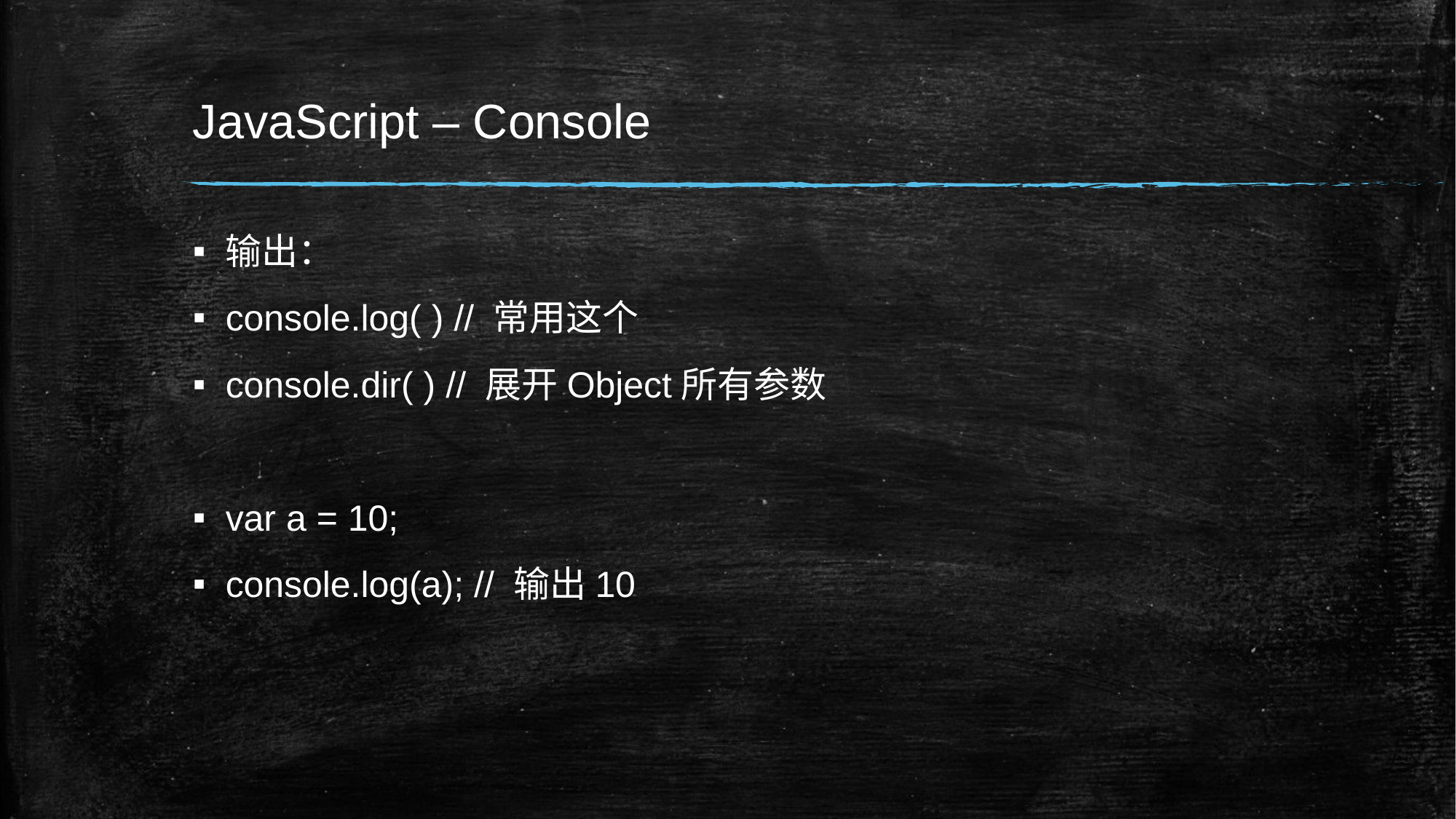

# JavaScript – Console
输出：
console.log( ) // 常用这个
console.dir( ) // 展开Object所有参数

var a = 10;
console.log(a); // 输出10